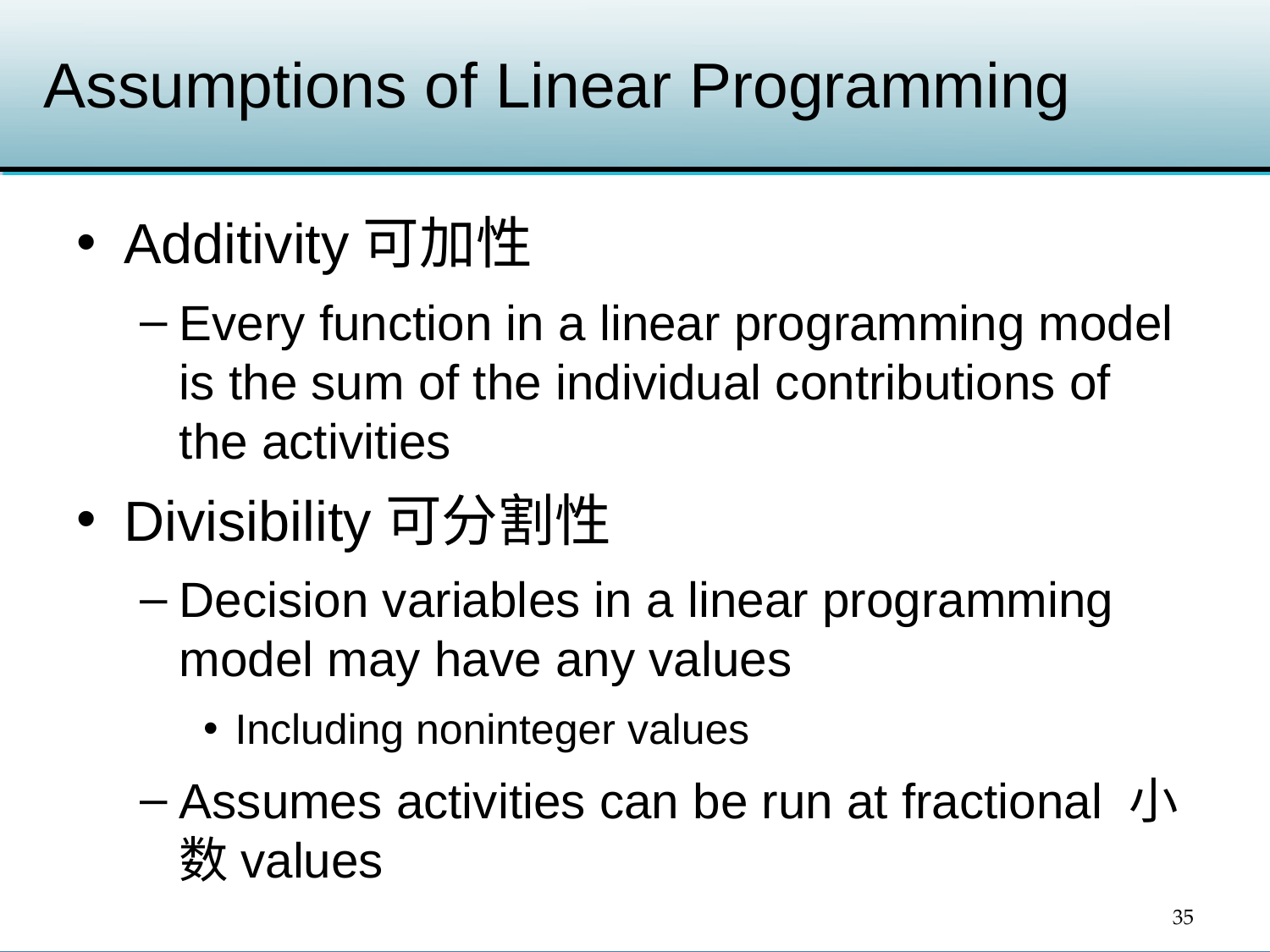

# Assumptions of Linear Programming
Additivity可加性
Every function in a linear programming model is the sum of the individual contributions of the activities
Divisibility可分割性
Decision variables in a linear programming model may have any values
Including noninteger values
Assumes activities can be run at fractional 小数values
35